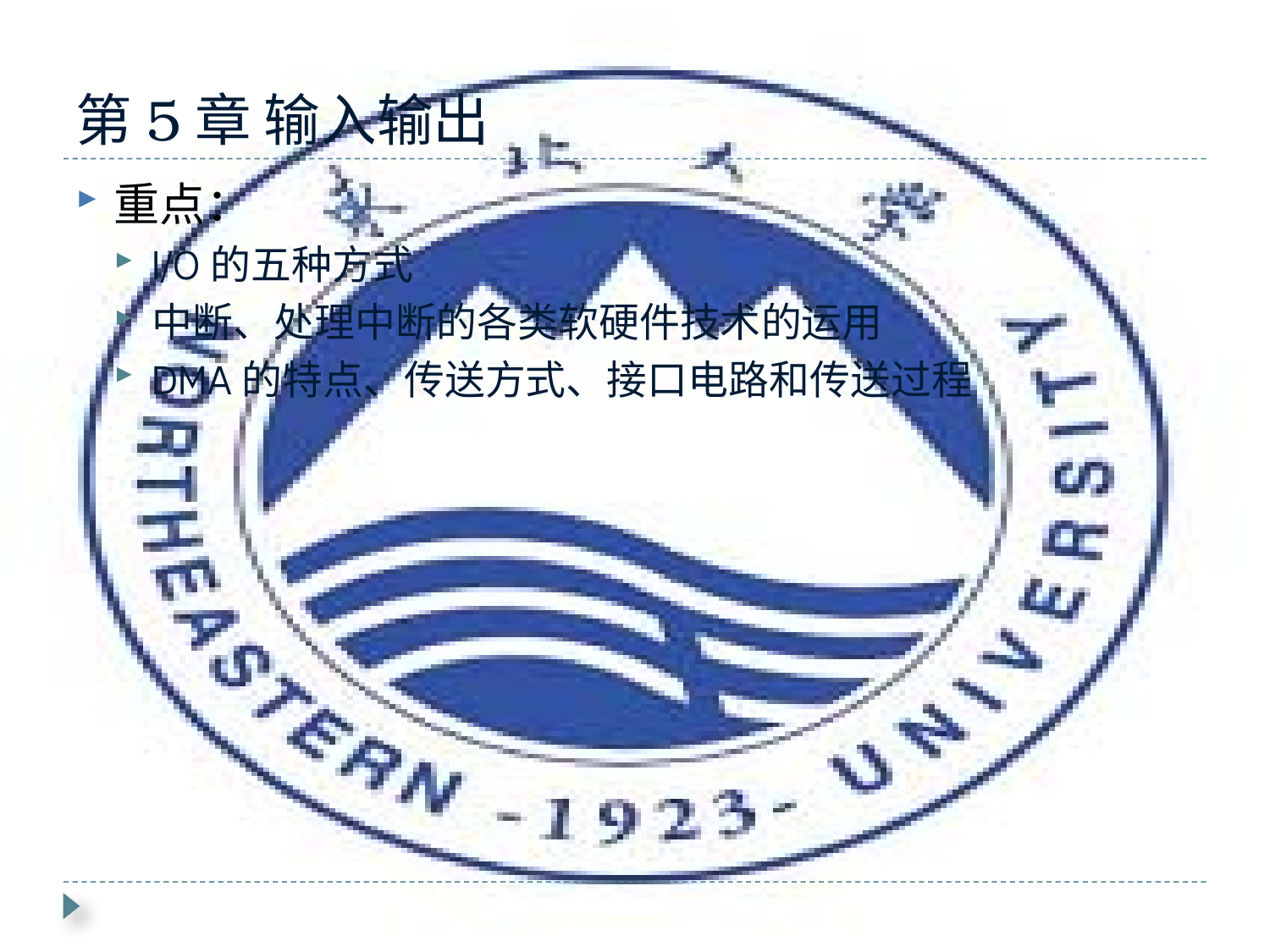

# 第5章 输入输出
重点：
I/O的五种方式
中断、处理中断的各类软硬件技术的运用
DMA的特点、传送方式、接口电路和传送过程